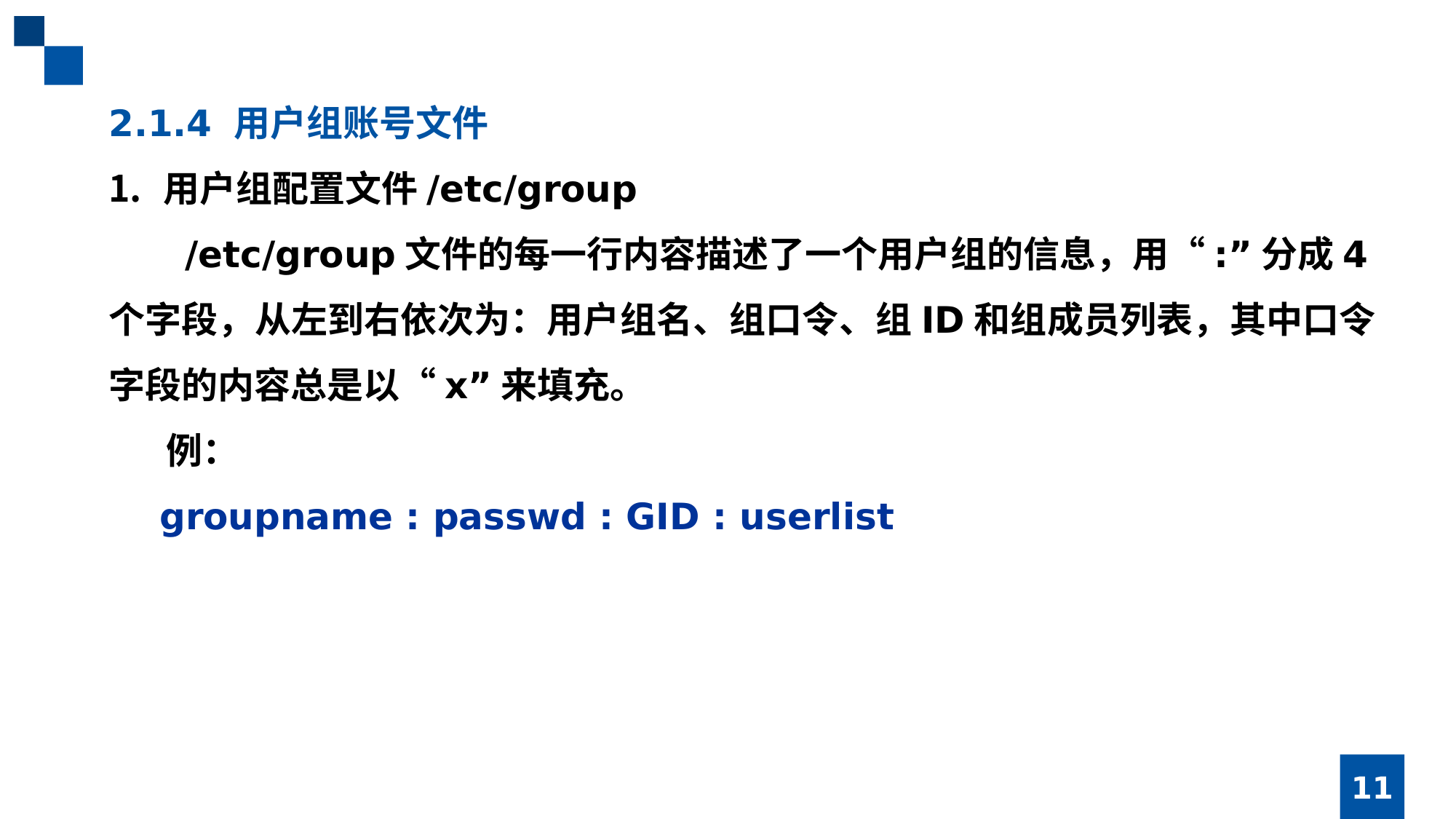

2.1.4 用户组账号文件
用户组配置文件/etc/group
      /etc/group文件的每一行内容描述了一个用户组的信息，用“:”分成4个字段，从左到右依次为：用户组名、组口令、组ID和组成员列表，其中口令字段的内容总是以“x”来填充。
      例：
    groupname : passwd : GID : userlist

11